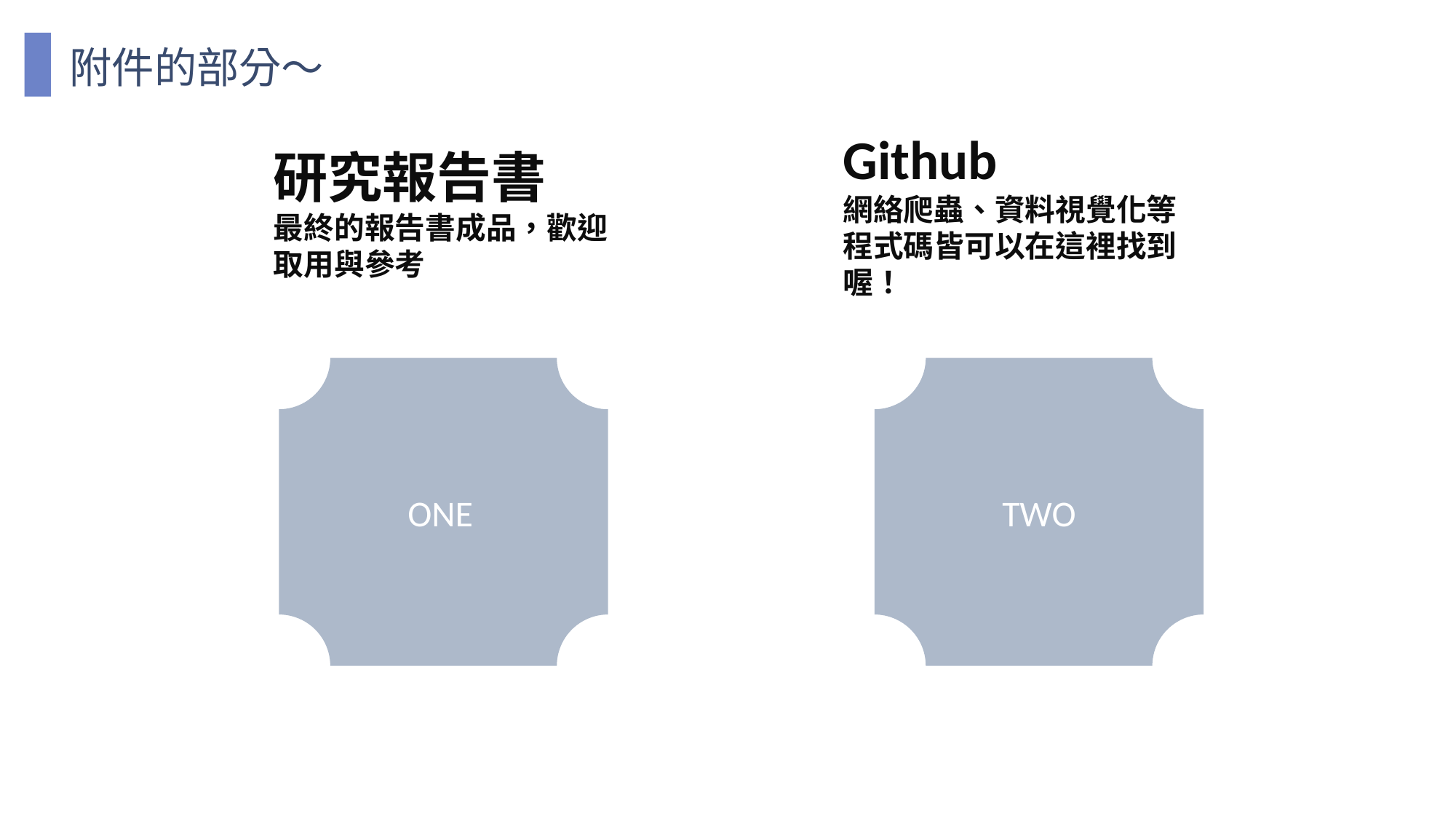

附件的部分～
Github
網絡爬蟲、資料視覺化等程式碼皆可以在這裡找到喔！
研究報告書
最終的報告書成品，歡迎取用與參考
ONE
TWO